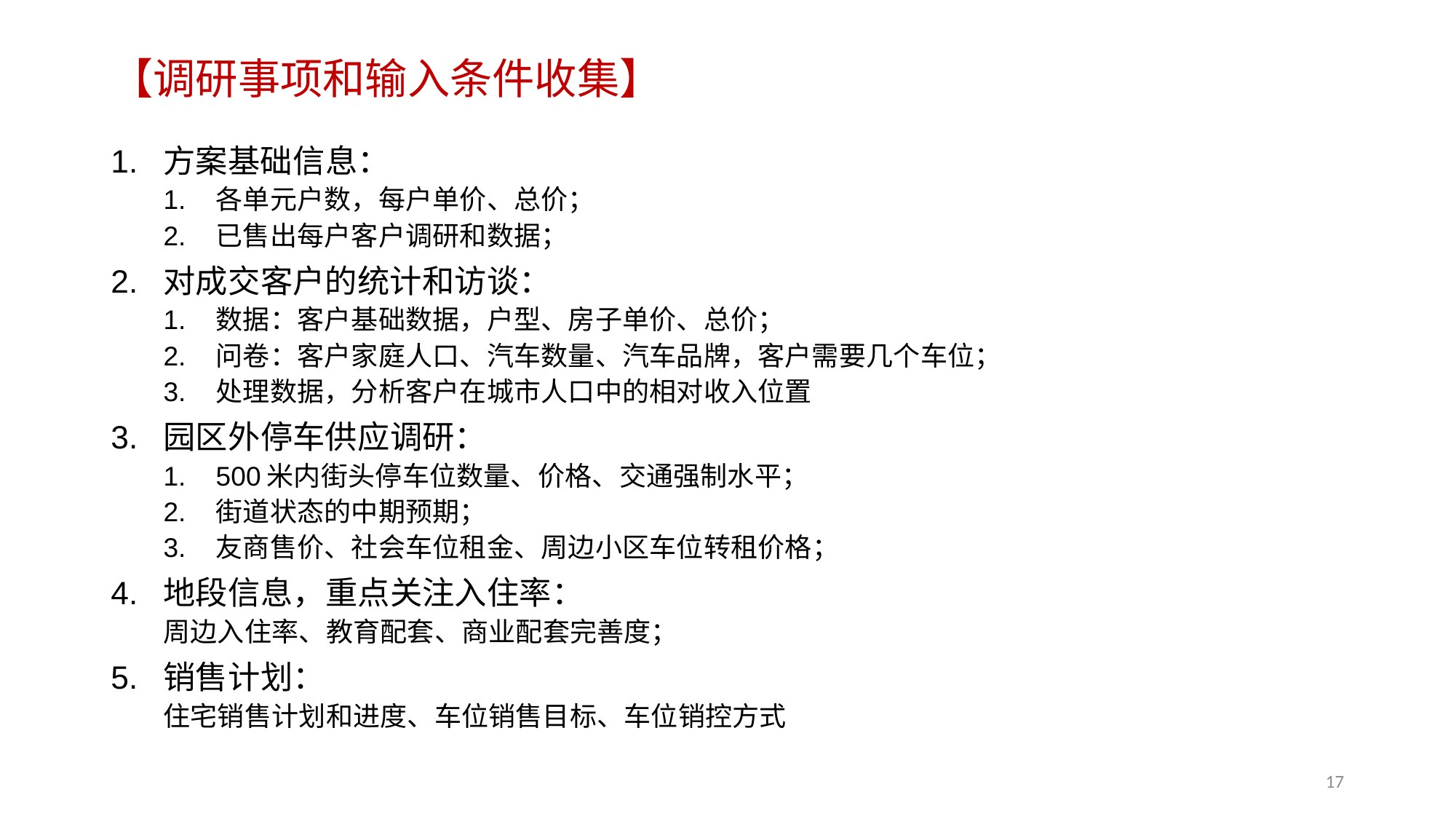

# 【调研事项和输入条件收集】
方案基础信息：
各单元户数，每户单价、总价；
已售出每户客户调研和数据；
对成交客户的统计和访谈：
数据：客户基础数据，户型、房子单价、总价；
问卷：客户家庭人口、汽车数量、汽车品牌，客户需要几个车位；
处理数据，分析客户在城市人口中的相对收入位置
园区外停车供应调研：
500米内街头停车位数量、价格、交通强制水平；
街道状态的中期预期；
友商售价、社会车位租金、周边小区车位转租价格；
地段信息，重点关注入住率：
周边入住率、教育配套、商业配套完善度；
销售计划：
住宅销售计划和进度、车位销售目标、车位销控方式